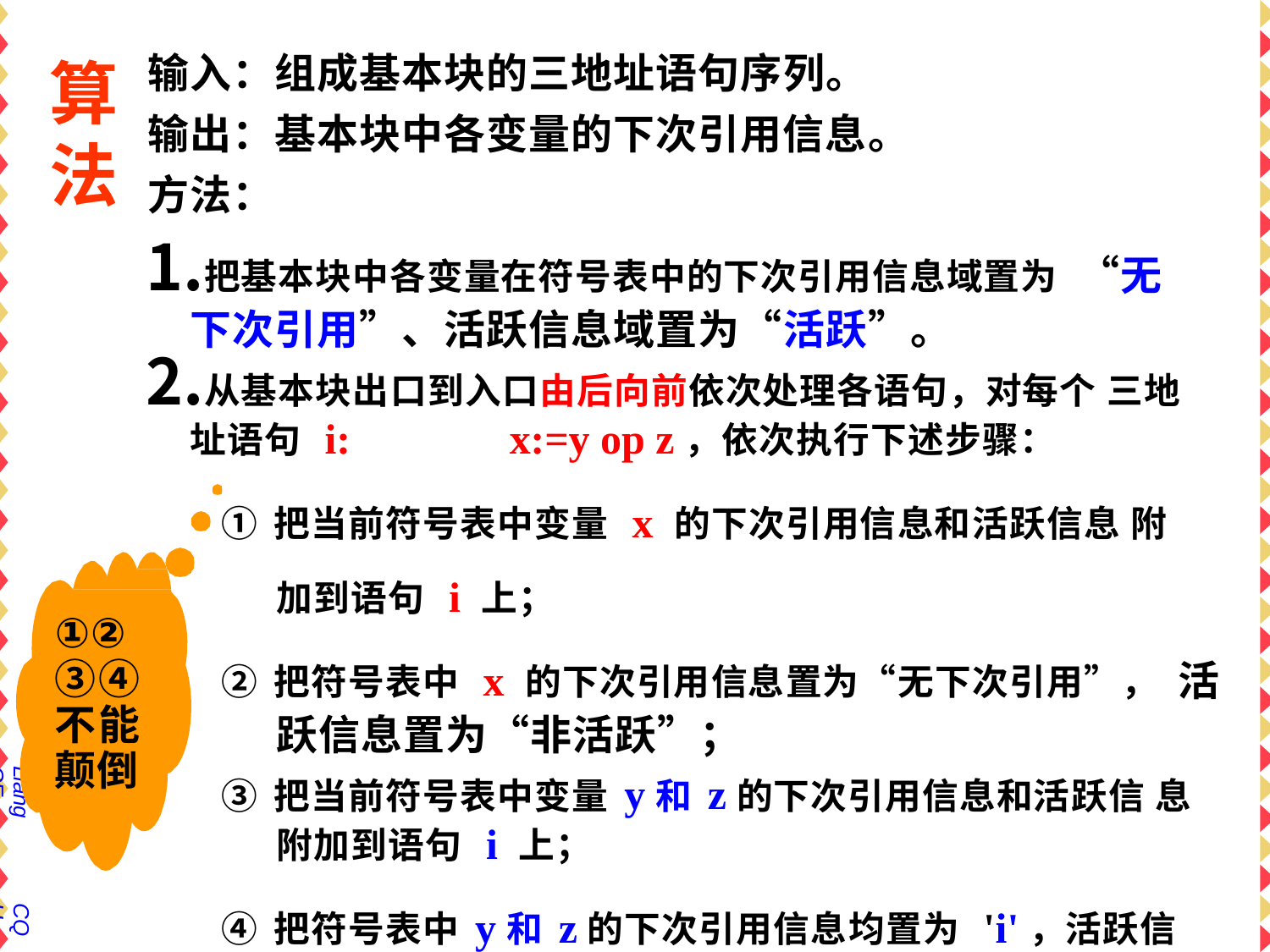

输入：组成基本块的三地址语句序列。 输出：基本块中各变量的下次引用信息。 方法：
把基本块中各变量在符号表中的下次引用信息域置为  “无下次引用”、活跃信息域置为“活跃”。
从基本块出口到入口由后向前依次处理各语句，对每个 三地址语句 i:	x:=y op z，依次执行下述步骤：
①把当前符号表中变量 x 的下次引用信息和活跃信息 附加到语句 i 上；
②把符号表中 x 的下次引用信息置为“无下次引用”，  活跃信息置为“非活跃”；
③把当前符号表中变量y和z的下次引用信息和活跃信 息附加到语句 i 上；
④把符号表中y和z的下次引用信息均置为 'i'，活跃信 息均置为“活跃”。
20
算 法

①②
③④ 不能 颠倒
Liang GE
CQU